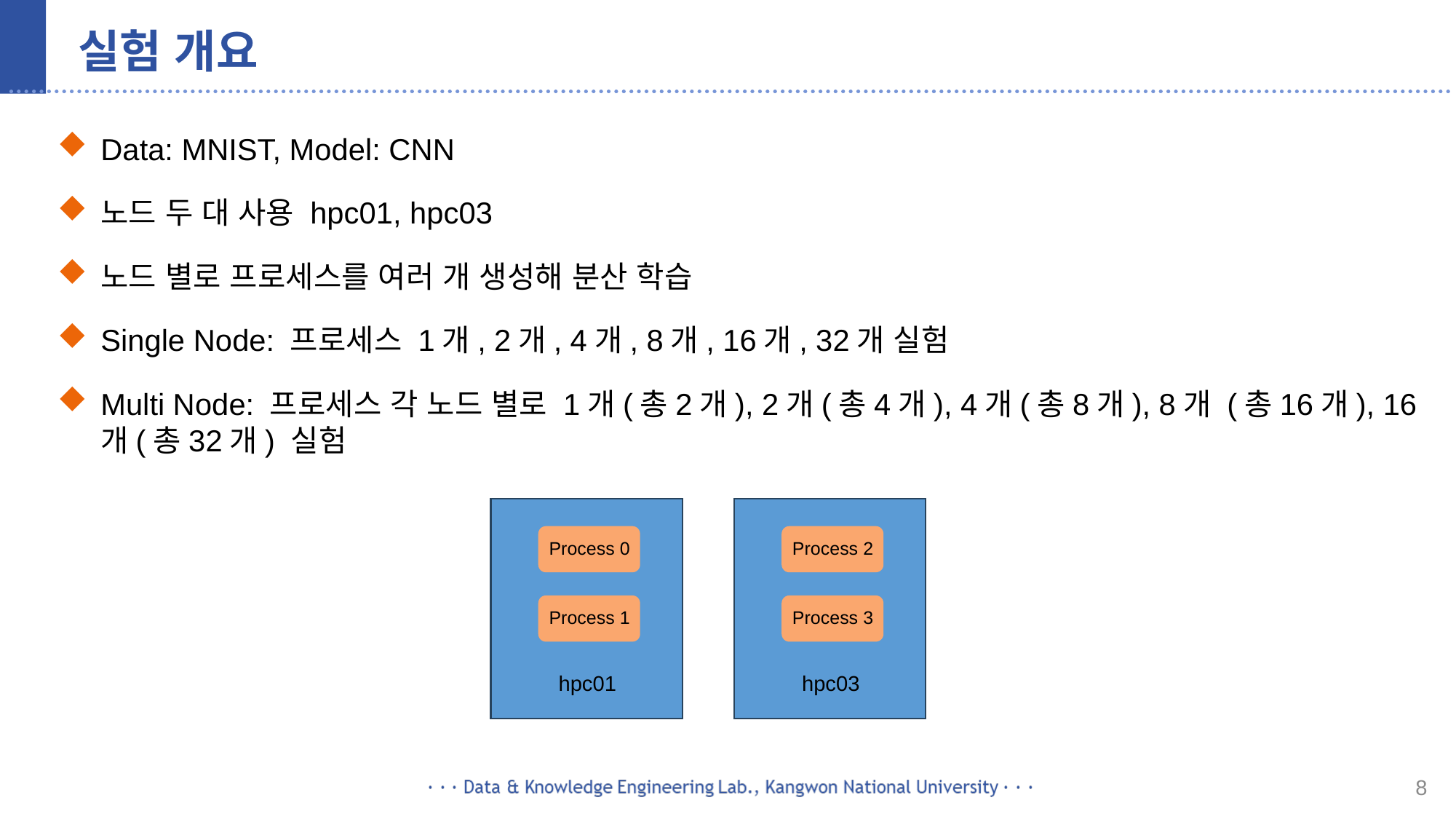

# 실험 개요
Data: MNIST, Model: CNN
노드 두 대 사용 hpc01, hpc03
노드 별로 프로세스를 여러 개 생성해 분산 학습
Single Node: 프로세스 1개, 2개, 4개, 8개, 16개, 32개 실험
Multi Node: 프로세스 각 노드 별로 1개(총2개), 2개(총4개), 4개(총8개), 8개 (총16개), 16개(총32개) 실험

Process 0
Process 2

Process 1
Process 3
hpc01
hpc03
8